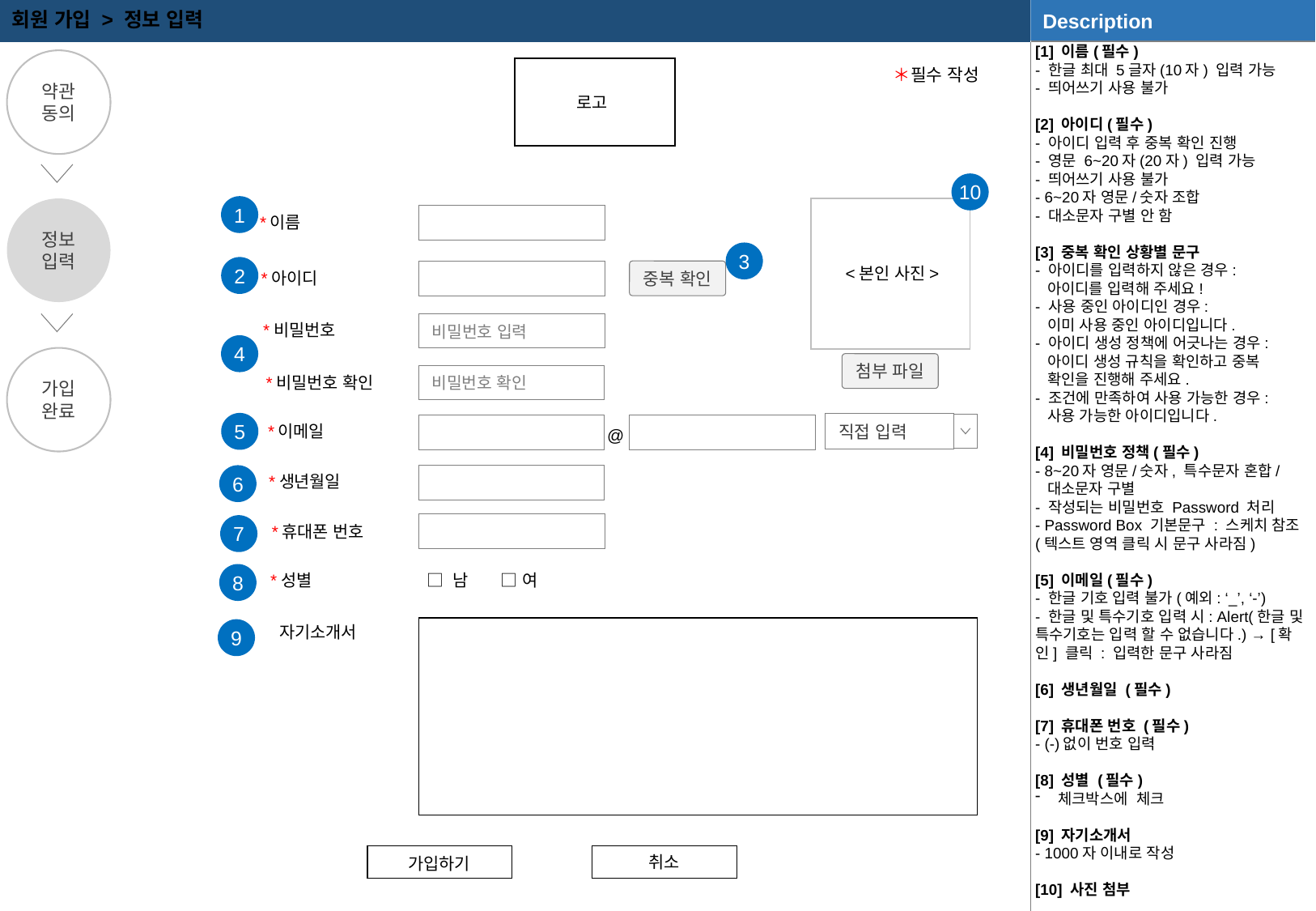

회원 가입 > 정보 입력
[1] 이름(필수)
- 한글 최대 5글자(10자) 입력 가능
- 띄어쓰기 사용 불가

[2] 아이디(필수)
- 아이디 입력 후 중복 확인 진행
- 영문 6~20자(20자) 입력 가능
- 띄어쓰기 사용 불가
- 6~20자 영문/숫자 조합
- 대소문자 구별 안 함

[3] 중복 확인 상황별 문구
- 아이디를 입력하지 않은 경우:
  아이디를 입력해 주세요!
- 사용 중인 아이디인 경우:
  이미 사용 중인 아이디입니다.
- 아이디 생성 정책에 어긋나는 경우:
  아이디 생성 규칙을 확인하고 중복
  확인을 진행해 주세요.
- 조건에 만족하여 사용 가능한 경우:
  사용 가능한 아이디입니다.

[4] 비밀번호 정책(필수)
- 8~20자 영문/숫자, 특수문자 혼합/
  대소문자 구별
- 작성되는 비밀번호 Password 처리
- Password Box 기본문구 : 스케치 참조 (텍스트 영역 클릭 시 문구 사라짐)

[5] 이메일(필수)
- 한글 기호 입력 불가(예외: ‘_’, ‘-’)
- 한글 및 특수기호 입력 시: Alert(한글 및 특수기호는 입력 할 수 없습니다.) → [확인] 클릭 : 입력한 문구 사라짐

[6] 생년월일 (필수)

[7] 휴대폰 번호 (필수)
- (-)없이 번호 입력

[8] 성별 (필수)
체크박스에  체크

[9] 자기소개서
- 1000자 이내로 작성

[10] 사진 첨부
약관
동의

로고
＊필수 작성

10
1
정보
입력
|  |
| --- |

*이름
3
2
<본인 사진>

중복 확인
*아이디
*비밀번호
비밀번호 입력

4
가입
완료
첨부 파일
비밀번호 확인
*비밀번호 확인
5
직접 입력

*이메일

@
6
*생년월일

7
*휴대폰 번호
□ 남       □ 여
8
*성별
 자기소개서

9
취소

가입하기